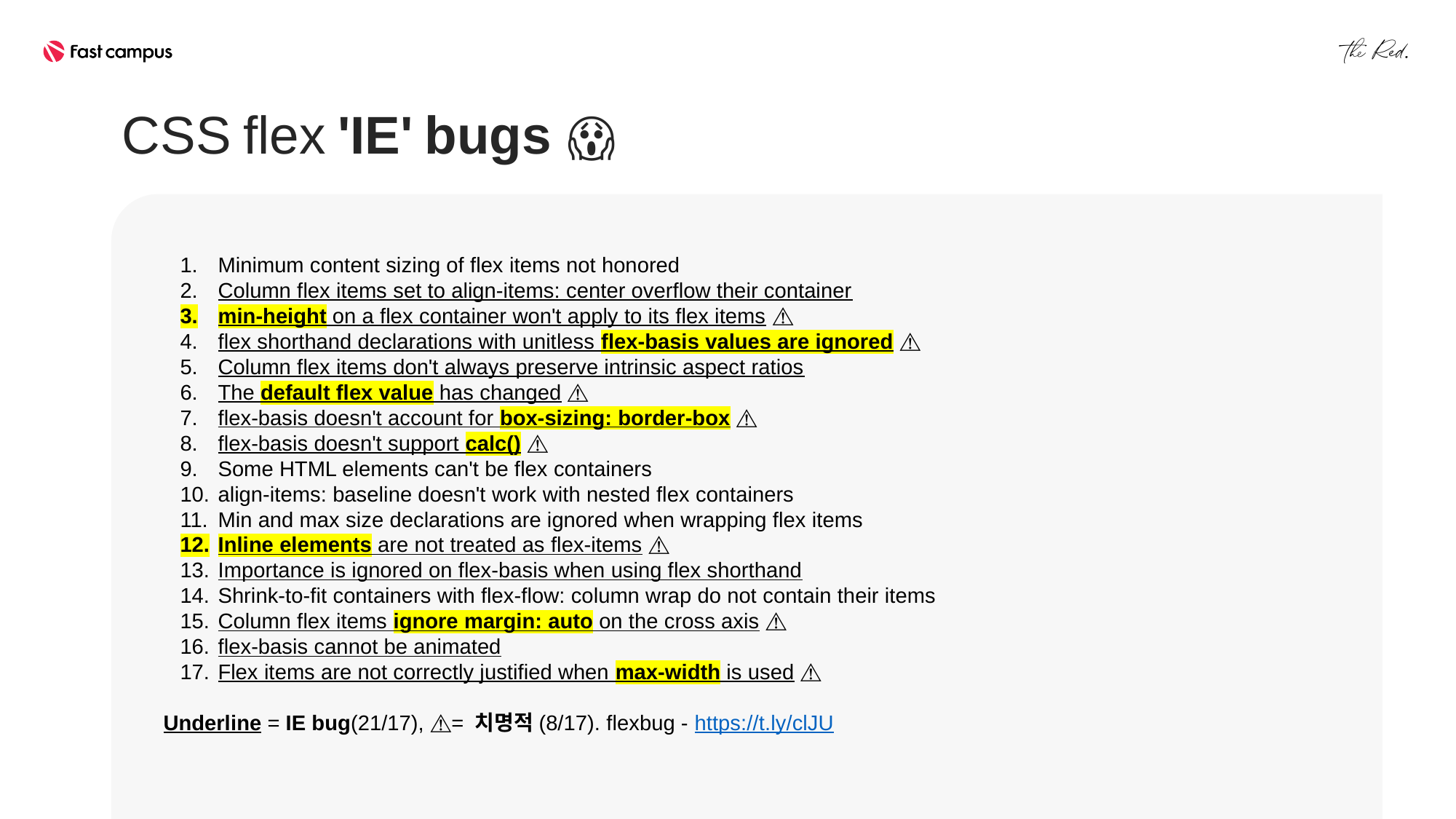

CSS flex 'IE' bugs 😱
Minimum content sizing of flex items not honored
Column flex items set to align-items: center overflow their container
min-height on a flex container won't apply to its flex items ⚠️
flex shorthand declarations with unitless flex-basis values are ignored ⚠️
Column flex items don't always preserve intrinsic aspect ratios
The default flex value has changed ⚠️
flex-basis doesn't account for box-sizing: border-box ⚠️
flex-basis doesn't support calc() ⚠️
Some HTML elements can't be flex containers
align-items: baseline doesn't work with nested flex containers
Min and max size declarations are ignored when wrapping flex items
Inline elements are not treated as flex-items ⚠️
Importance is ignored on flex-basis when using flex shorthand
Shrink-to-fit containers with flex-flow: column wrap do not contain their items
Column flex items ignore margin: auto on the cross axis ⚠️
flex-basis cannot be animated
Flex items are not correctly justified when max-width is used ⚠️

Underline = IE bug(21/17), ⚠️= 치명적(8/17). flexbug - https://t.ly/clJU